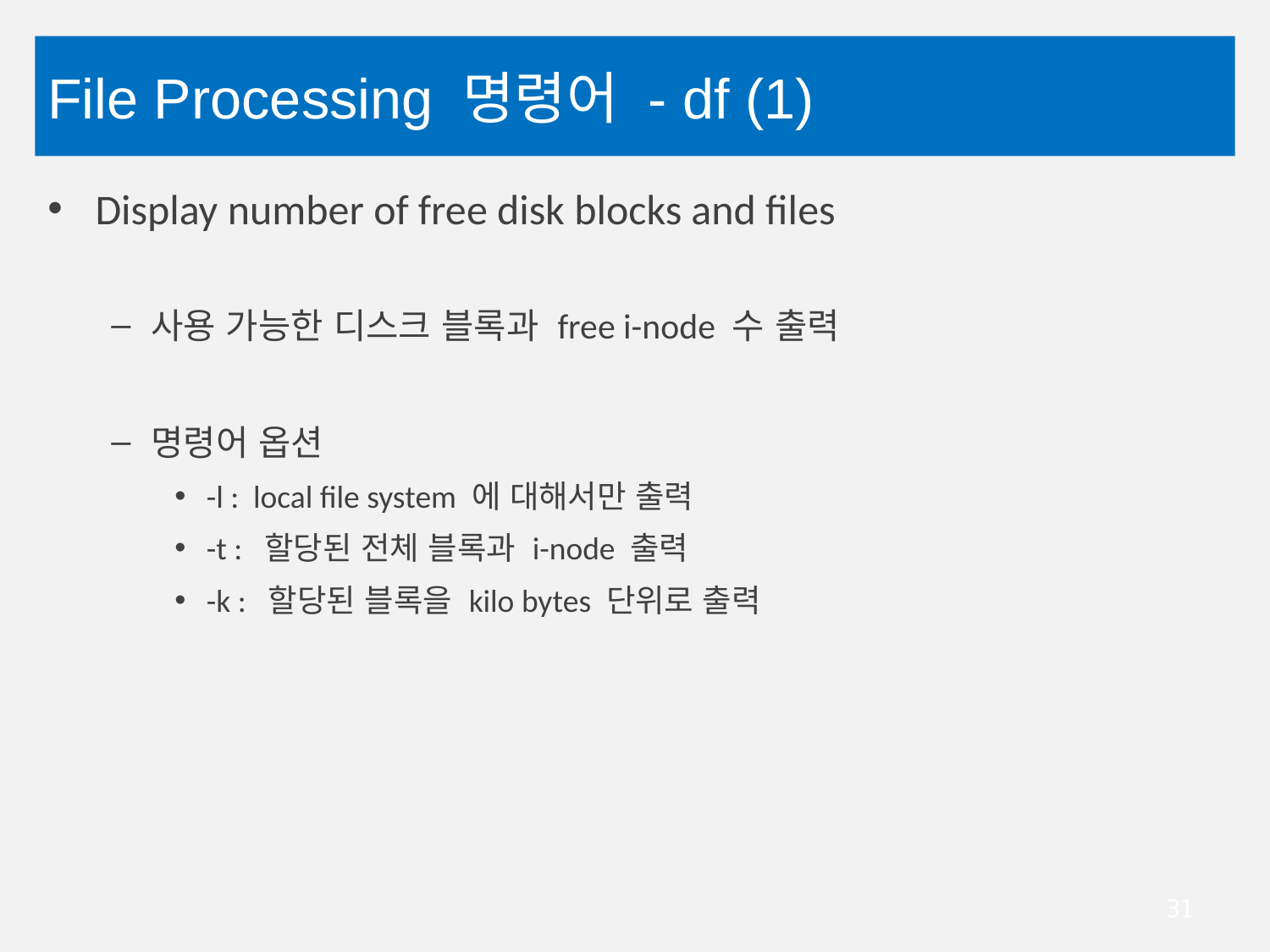

# File Processing 명령어 - df (1)
Display number of free disk blocks and files

사용 가능한 디스크 블록과 free i-node 수 출력

명령어 옵션
-l :  local file system 에 대해서만 출력
-t :  할당된 전체 블록과 i-node 출력
-k :  할당된 블록을 kilo bytes 단위로 출력
31